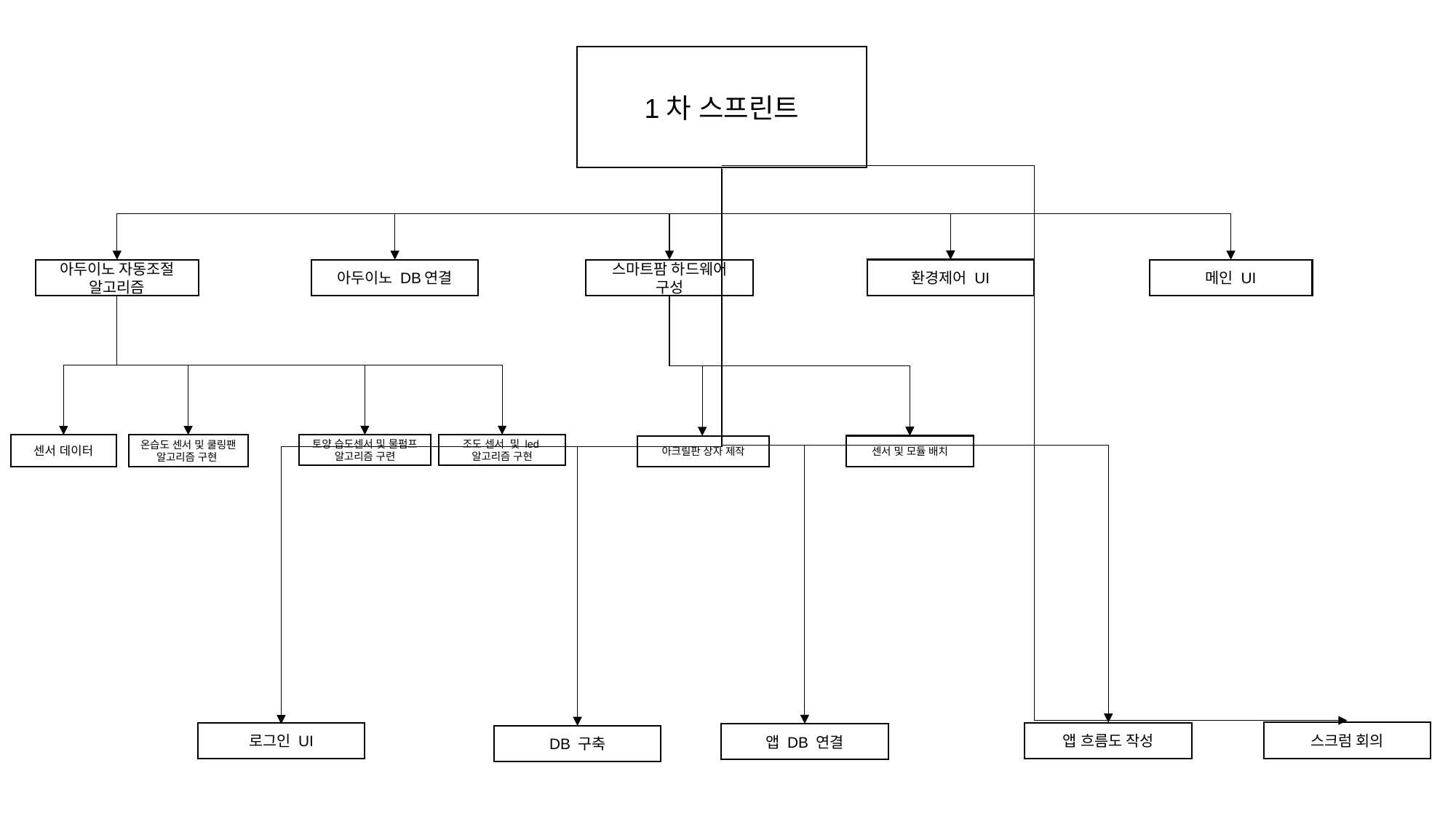

1차 스프린트
환경제어 UI
스마트팜 하드웨어 구성
메인 UI
아두이노 자동조절 알고리즘
아두이노 DB연결
조도 센서  및 led알고리즘 구현
토양 습도센서 및 물펌프 알고리즘 구련
센서 데이터
온습도 센서 및 쿨링팬 알고리즘 구현
센서 및 모듈 배치
아크릴판 상자 제작
스크럼 회의
앱 흐름도 작성
로그인 UI
앱 DB 연결
DB 구축